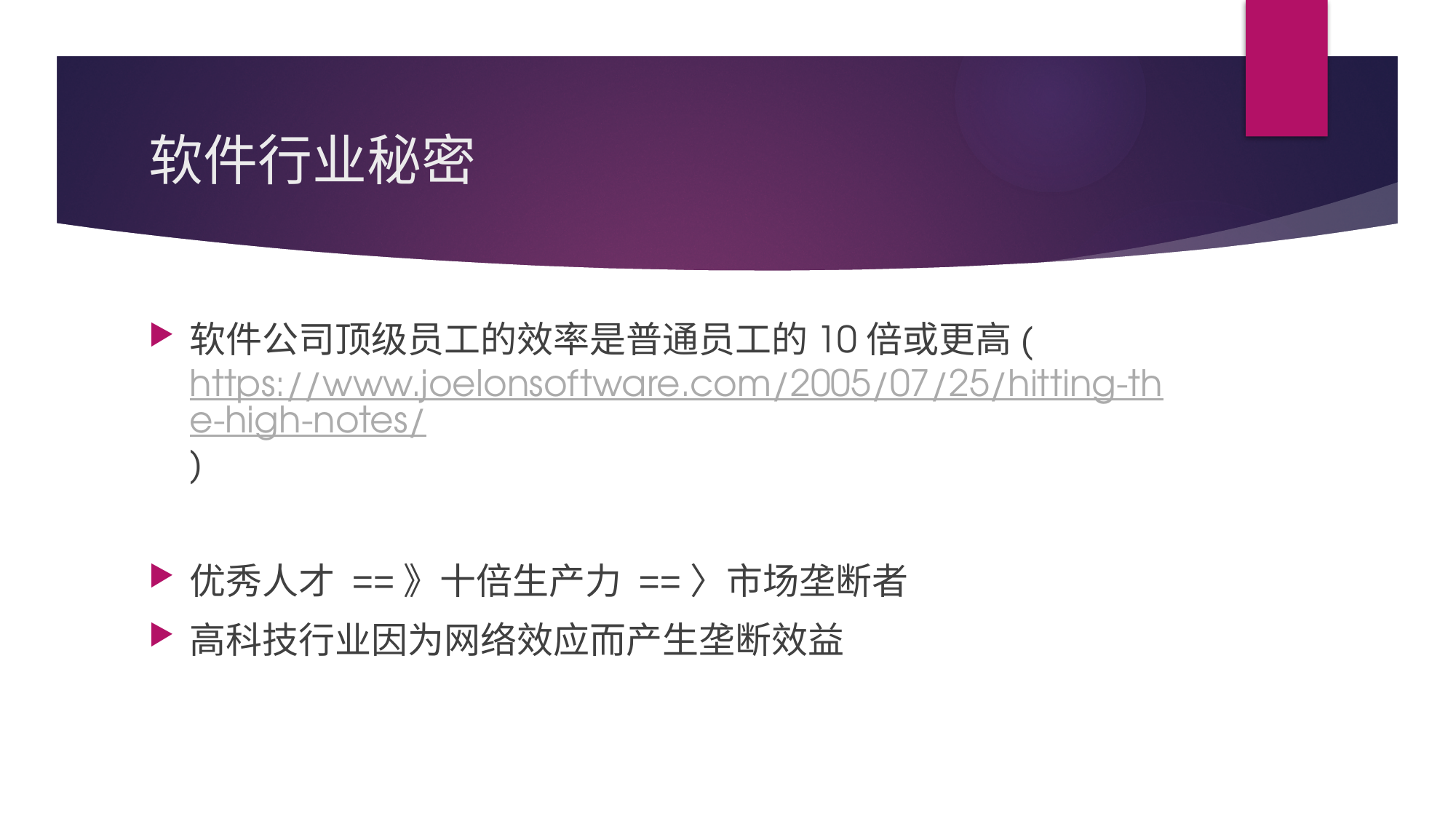

# 软件行业秘密
软件公司顶级员工的效率是普通员工的10倍或更高(https://www.joelonsoftware.com/2005/07/25/hitting-the-high-notes/)

优秀人才 ==》十倍生产力 ==〉市场垄断者
高科技行业因为网络效应而产生垄断效益